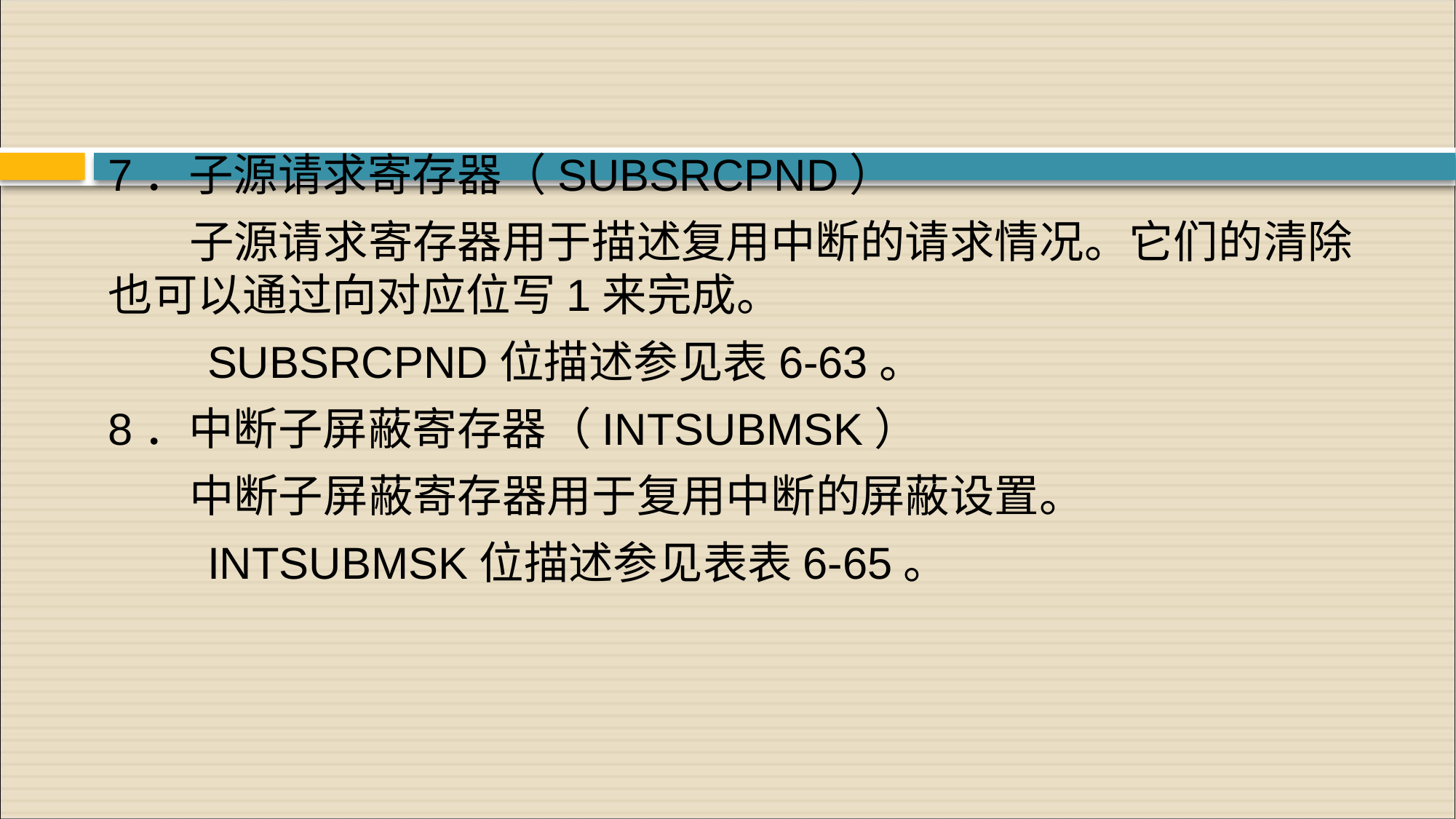

#
7．子源请求寄存器（SUBSRCPND）
       子源请求寄存器用于描述复用中断的请求情况。它们的清除也可以通过向对应位写1来完成。
        SUBSRCPND位描述参见表6-63。
8．中断子屏蔽寄存器（INTSUBMSK）
       中断子屏蔽寄存器用于复用中断的屏蔽设置。
        INTSUBMSK位描述参见表表6-65。